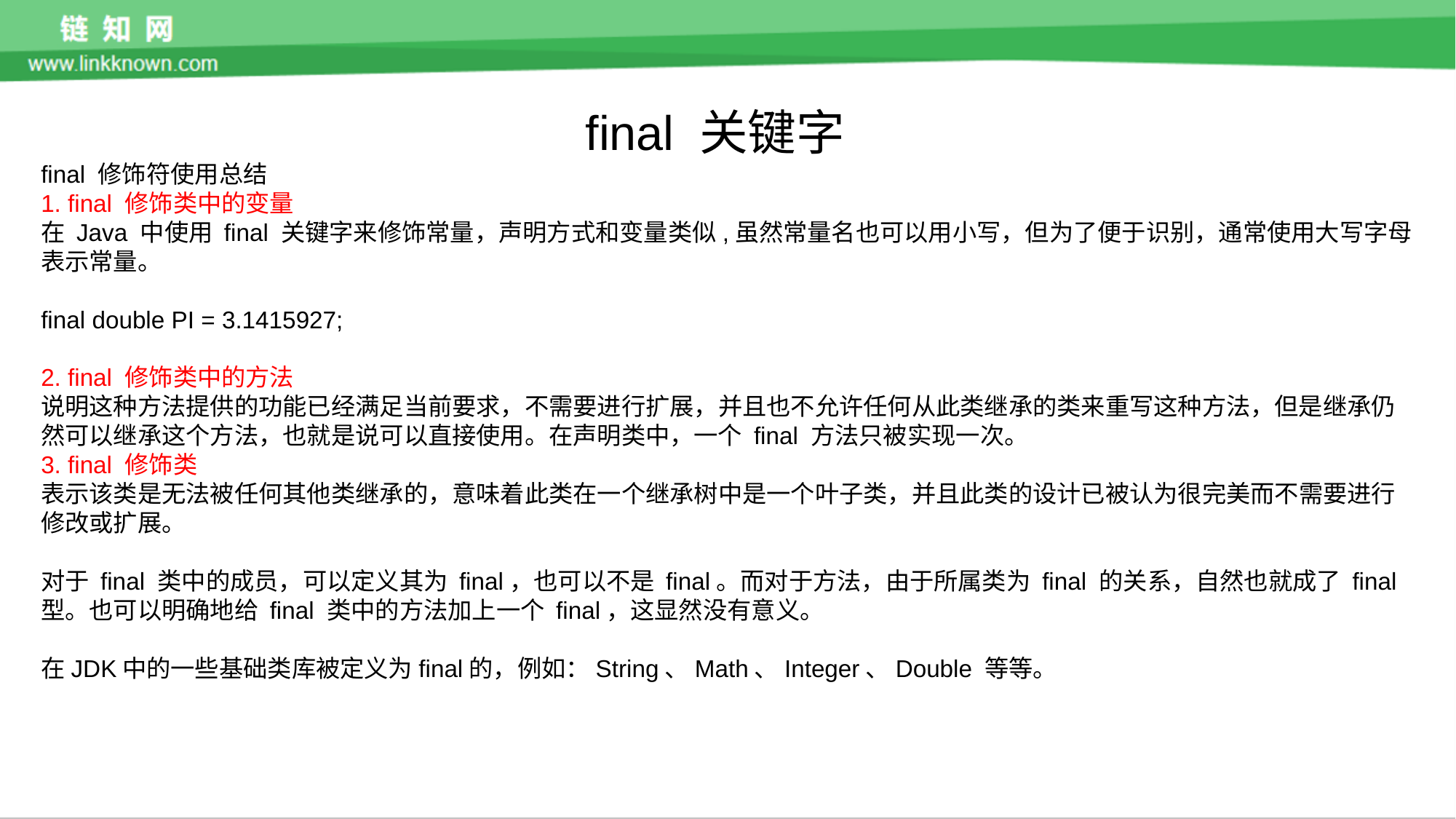

final 关键字
final 修饰符使用总结
1. final 修饰类中的变量
在 Java 中使用 final 关键字来修饰常量，声明方式和变量类似,虽然常量名也可以用小写，但为了便于识别，通常使用大写字母表示常量。

final double PI = 3.1415927;

2. final 修饰类中的方法
说明这种方法提供的功能已经满足当前要求，不需要进行扩展，并且也不允许任何从此类继承的类来重写这种方法，但是继承仍然可以继承这个方法，也就是说可以直接使用。在声明类中，一个 final 方法只被实现一次。
3. final 修饰类
表示该类是无法被任何其他类继承的，意味着此类在一个继承树中是一个叶子类，并且此类的设计已被认为很完美而不需要进行修改或扩展。

对于 final 类中的成员，可以定义其为 final，也可以不是 final。而对于方法，由于所属类为 final 的关系，自然也就成了 final 型。也可以明确地给 final 类中的方法加上一个 final，这显然没有意义。
在JDK中的一些基础类库被定义为final的，例如：String、Math、Integer、Double 等等。